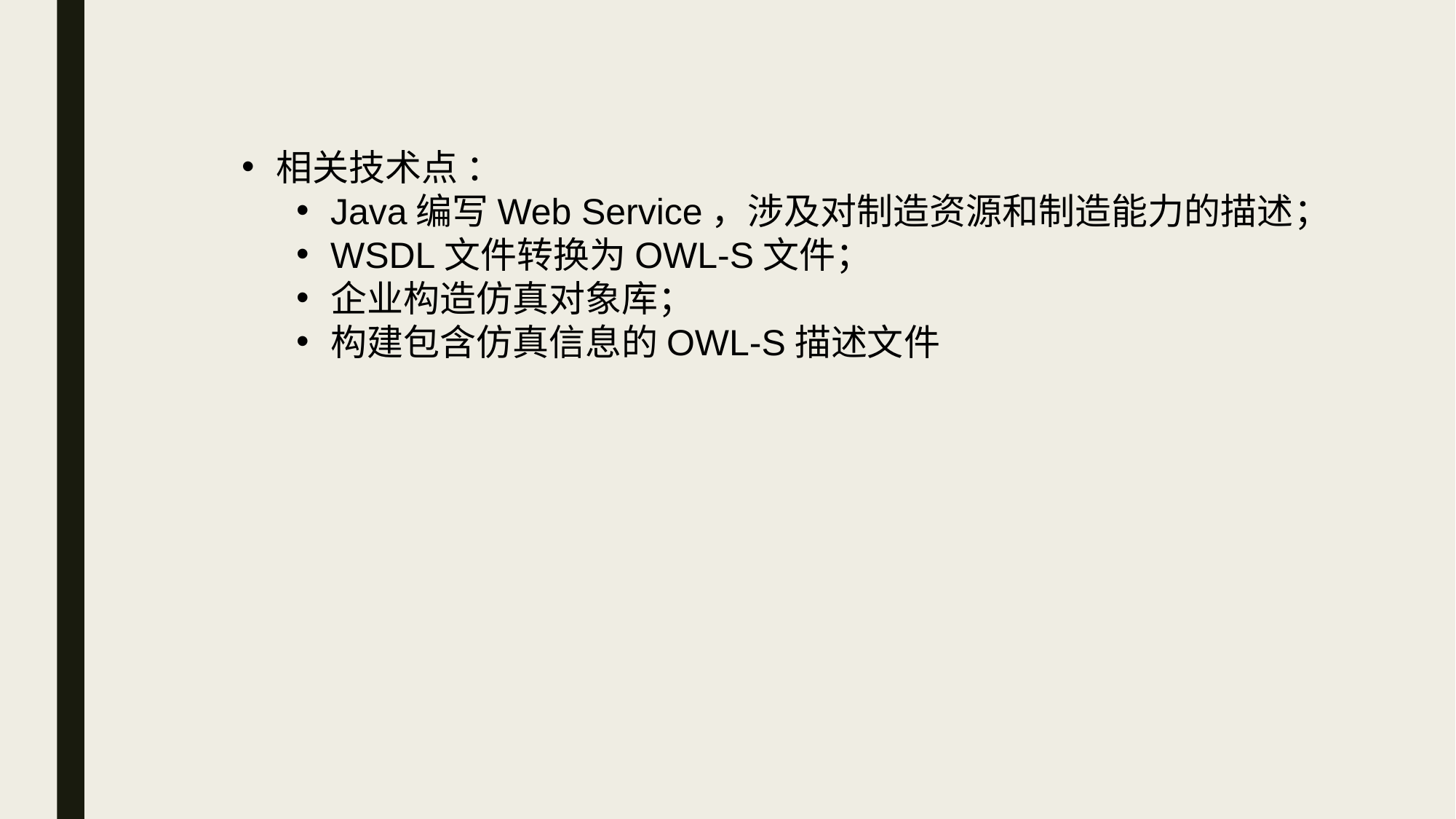

相关技术点 ：
Java编写Web Service，涉及对制造资源和制造能力的描述；
WSDL文件转换为OWL-S文件；
企业构造仿真对象库；
构建包含仿真信息的OWL-S描述文件